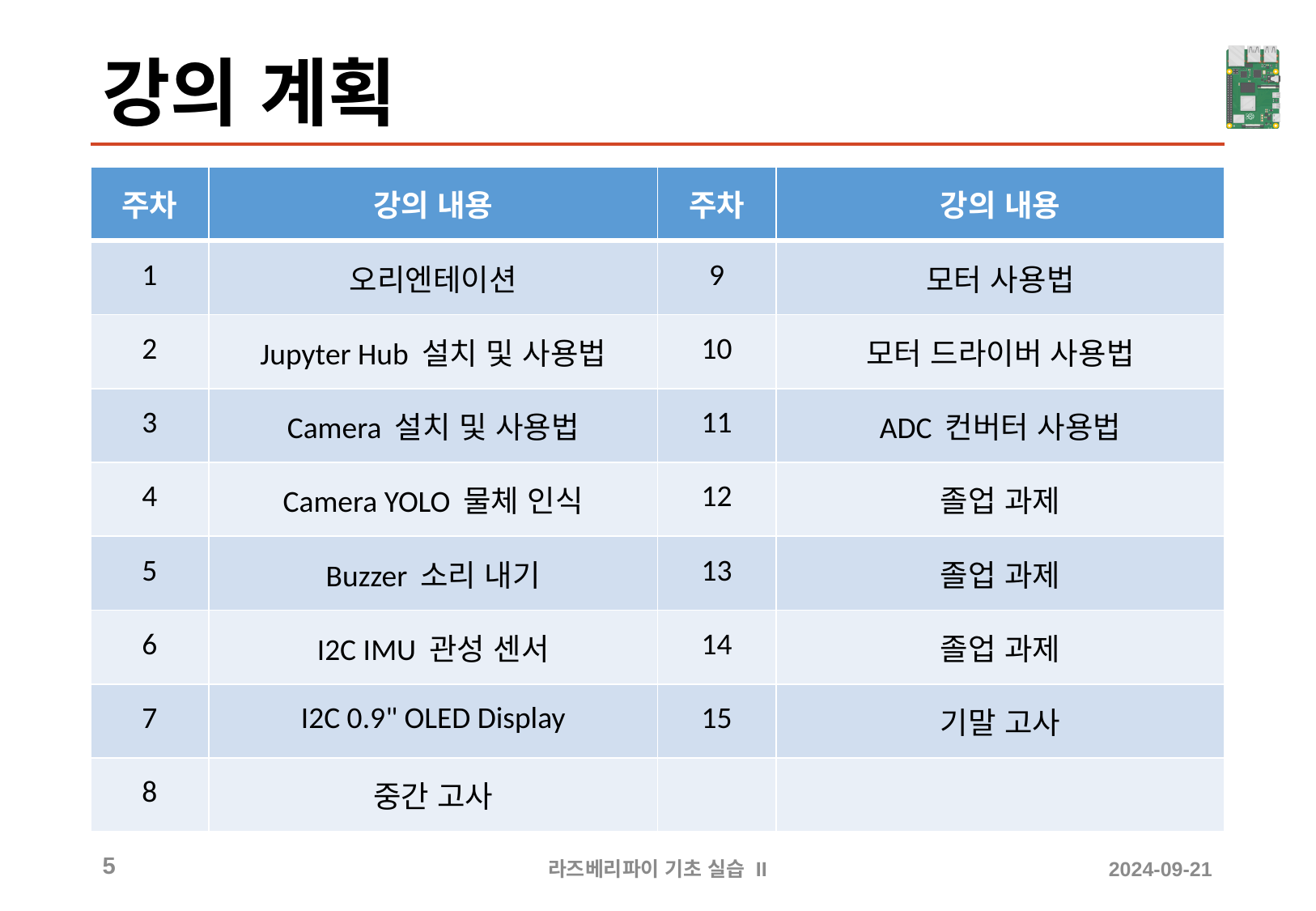

# 강의 계획
| 주차 | 강의 내용 | 주차 | 강의 내용 |
| --- | --- | --- | --- |
| 1 | 오리엔테이션 | 9 | 모터 사용법 |
| 2 | Jupyter Hub 설치 및 사용법 | 10 | 모터 드라이버 사용법 |
| 3 | Camera 설치 및 사용법 | 11 | ADC 컨버터 사용법 |
| 4 | Camera YOLO 물체 인식 | 12 | 졸업 과제 |
| 5 | Buzzer 소리 내기 | 13 | 졸업 과제 |
| 6 | I2C IMU 관성 센서 | 14 | 졸업 과제 |
| 7 | I2C 0.9" OLED Display | 15 | 기말 고사 |
| 8 | 중간 고사 |  |  |
5
라즈베리파이 기초 실습 II
2024-09-21